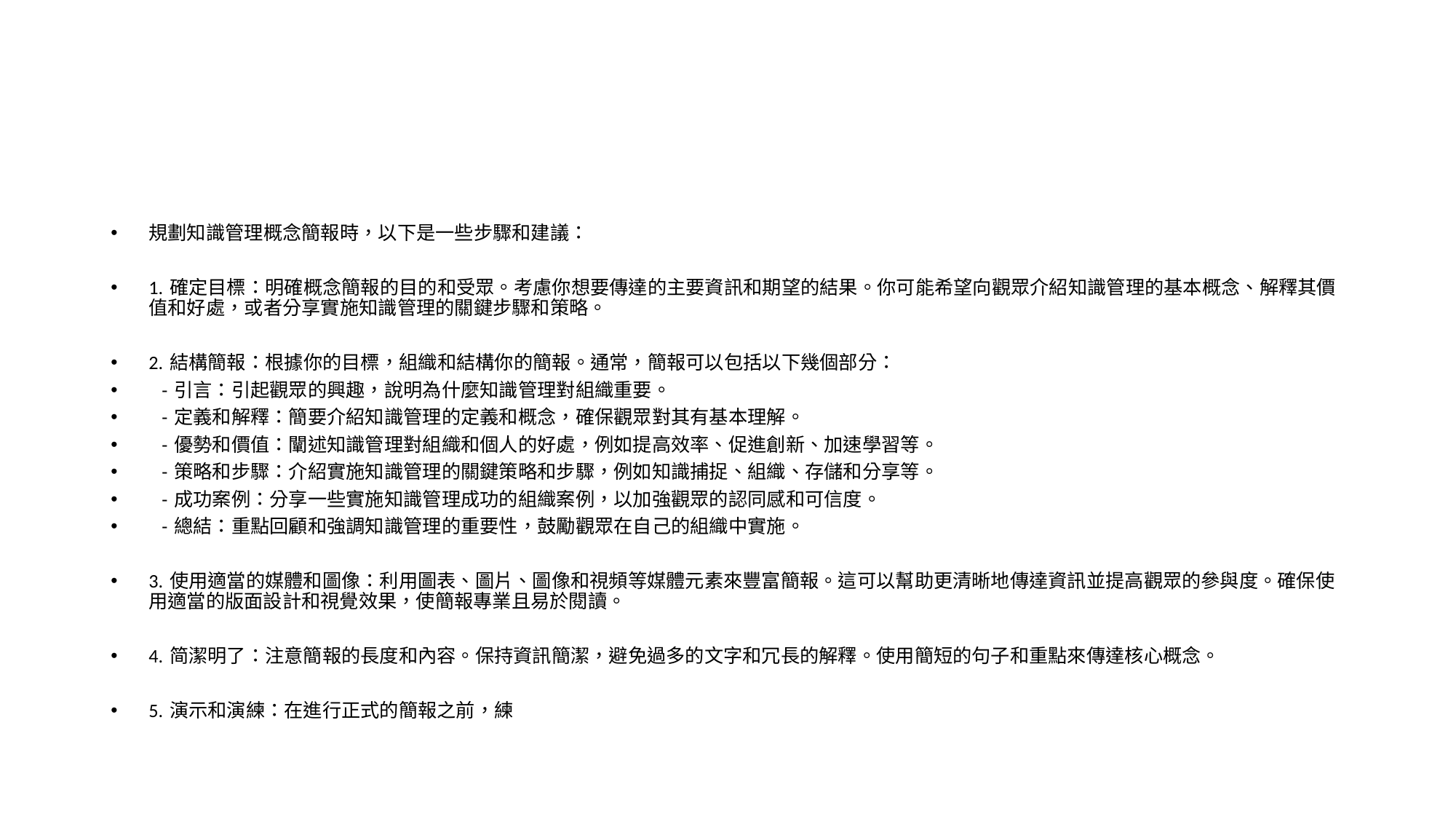

#
規劃知識管理概念簡報時，以下是一些步驟和建議：

1. 確定目標：明確概念簡報的目的和受眾。考慮你想要傳達的主要資訊和期望的結果。你可能希望向觀眾介紹知識管理的基本概念、解釋其價值和好處，或者分享實施知識管理的關鍵步驟和策略。

2. 結構簡報：根據你的目標，組織和結構你的簡報。通常，簡報可以包括以下幾個部分：
   - 引言：引起觀眾的興趣，說明為什麼知識管理對組織重要。
   - 定義和解釋：簡要介紹知識管理的定義和概念，確保觀眾對其有基本理解。
   - 優勢和價值：闡述知識管理對組織和個人的好處，例如提高效率、促進創新、加速學習等。
   - 策略和步驟：介紹實施知識管理的關鍵策略和步驟，例如知識捕捉、組織、存儲和分享等。
   - 成功案例：分享一些實施知識管理成功的組織案例，以加強觀眾的認同感和可信度。
   - 總結：重點回顧和強調知識管理的重要性，鼓勵觀眾在自己的組織中實施。

3. 使用適當的媒體和圖像：利用圖表、圖片、圖像和視頻等媒體元素來豐富簡報。這可以幫助更清晰地傳達資訊並提高觀眾的參與度。確保使用適當的版面設計和視覺效果，使簡報專業且易於閱讀。

4. 简潔明了：注意簡報的長度和內容。保持資訊簡潔，避免過多的文字和冗長的解釋。使用簡短的句子和重點來傳達核心概念。

5. 演示和演練：在進行正式的簡報之前，練